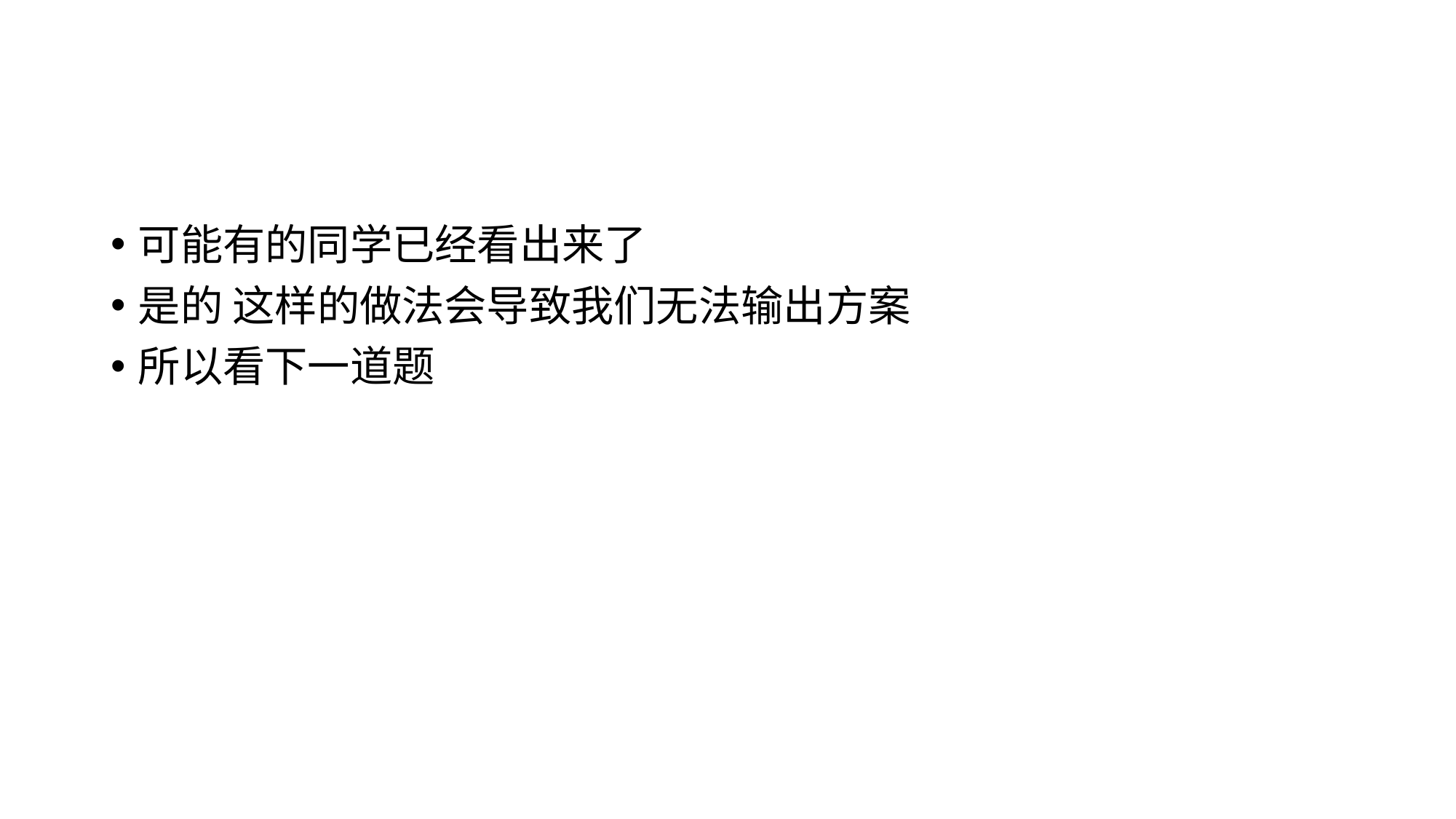

可能有的同学已经看出来了
是的 这样的做法会导致我们无法输出方案
所以看下一道题